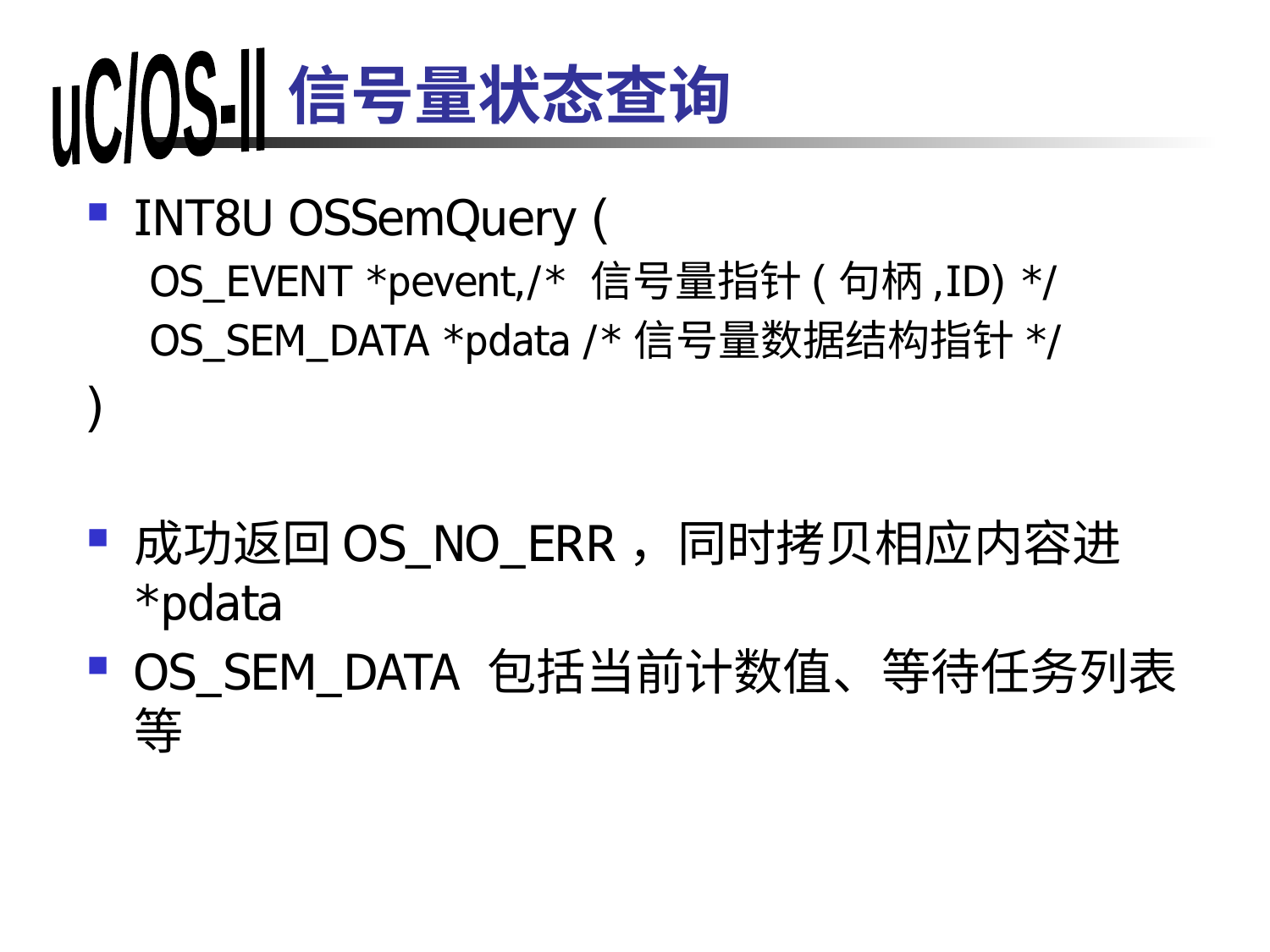

# 信号量状态查询
INT8U OSSemQuery (
OS_EVENT *pevent,/* 信号量指针(句柄,ID) */
OS_SEM_DATA *pdata /*信号量数据结构指针*/
)

成功返回OS_NO_ERR，同时拷贝相应内容进*pdata
OS_SEM_DATA 包括当前计数值、等待任务列表等